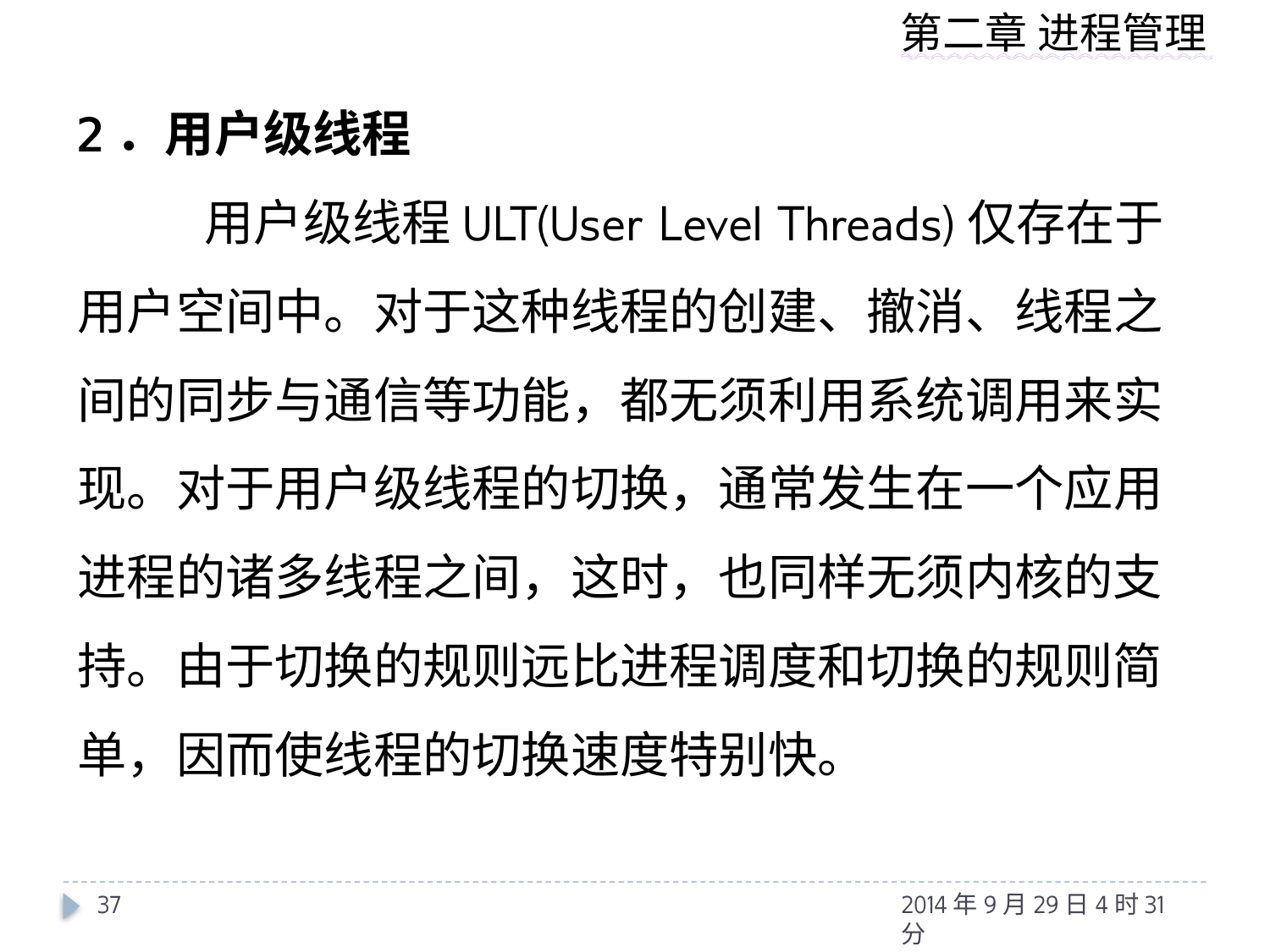

2．用户级线程
	用户级线程ULT(User Level Threads)仅存在于用户空间中。对于这种线程的创建、撤消、线程之间的同步与通信等功能，都无须利用系统调用来实现。对于用户级线程的切换，通常发生在一个应用进程的诸多线程之间，这时，也同样无须内核的支持。由于切换的规则远比进程调度和切换的规则简单，因而使线程的切换速度特别快。
37
2014年9月29日4时31分